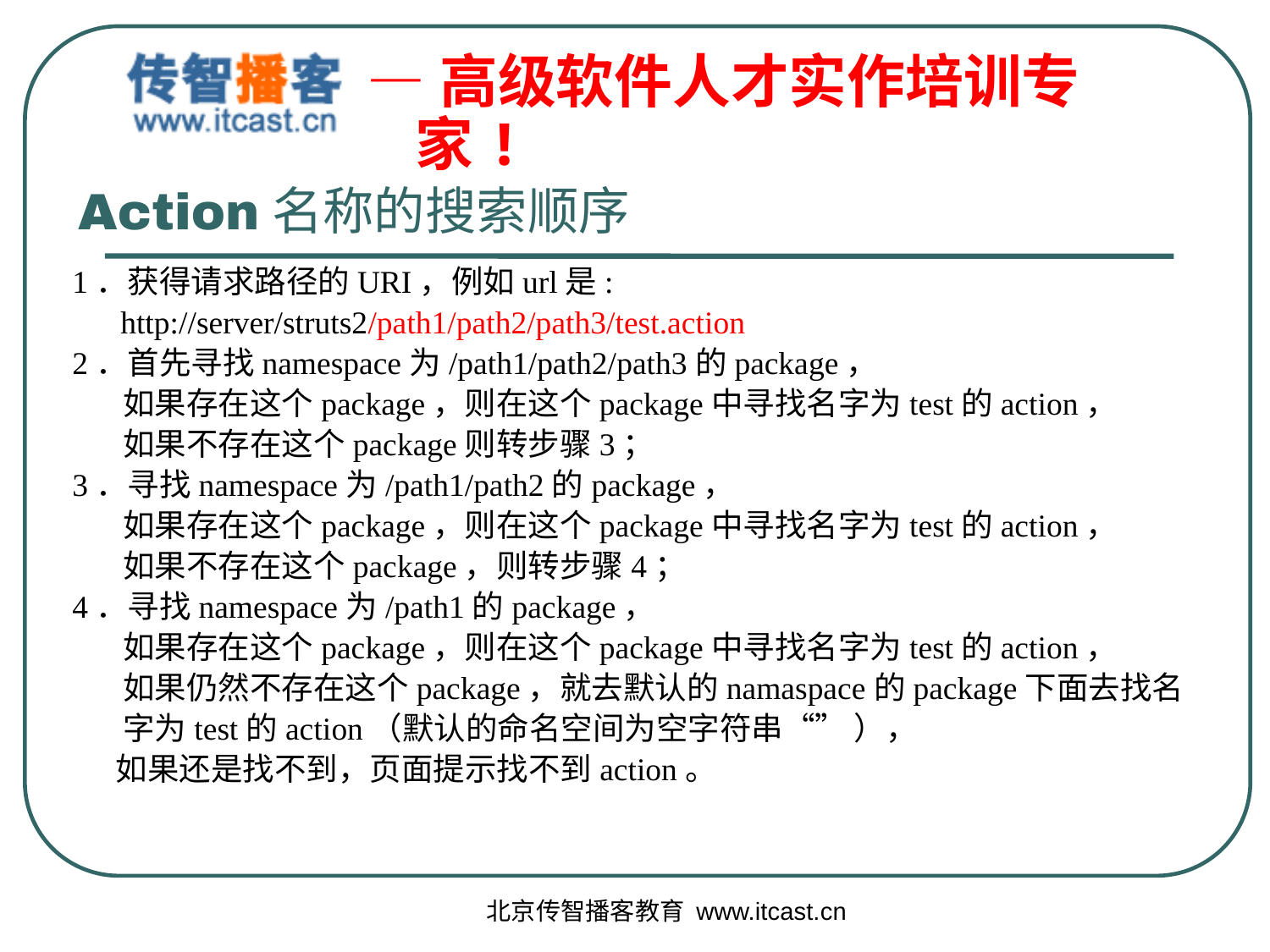

Action名称的搜索顺序
1．获得请求路径的URI，例如url是:
      http://server/struts2/path1/path2/path3/test.action
2．首先寻找namespace为/path1/path2/path3的package，
      如果存在这个package，则在这个package中寻找名字为test的action，
      如果不存在这个package则转步骤3；
3．寻找namespace为/path1/path2的package，
      如果存在这个package，则在这个package中寻找名字为test的action，
      如果不存在这个package，则转步骤4；
4．寻找namespace为/path1的package，
      如果存在这个package，则在这个package中寻找名字为test的action，
      如果仍然不存在这个package，就去默认的namaspace的package下面去找名
      字为test的action（默认的命名空间为空字符串“” ），
     如果还是找不到，页面提示找不到action。
北京传智播客教育 www.itcast.cn